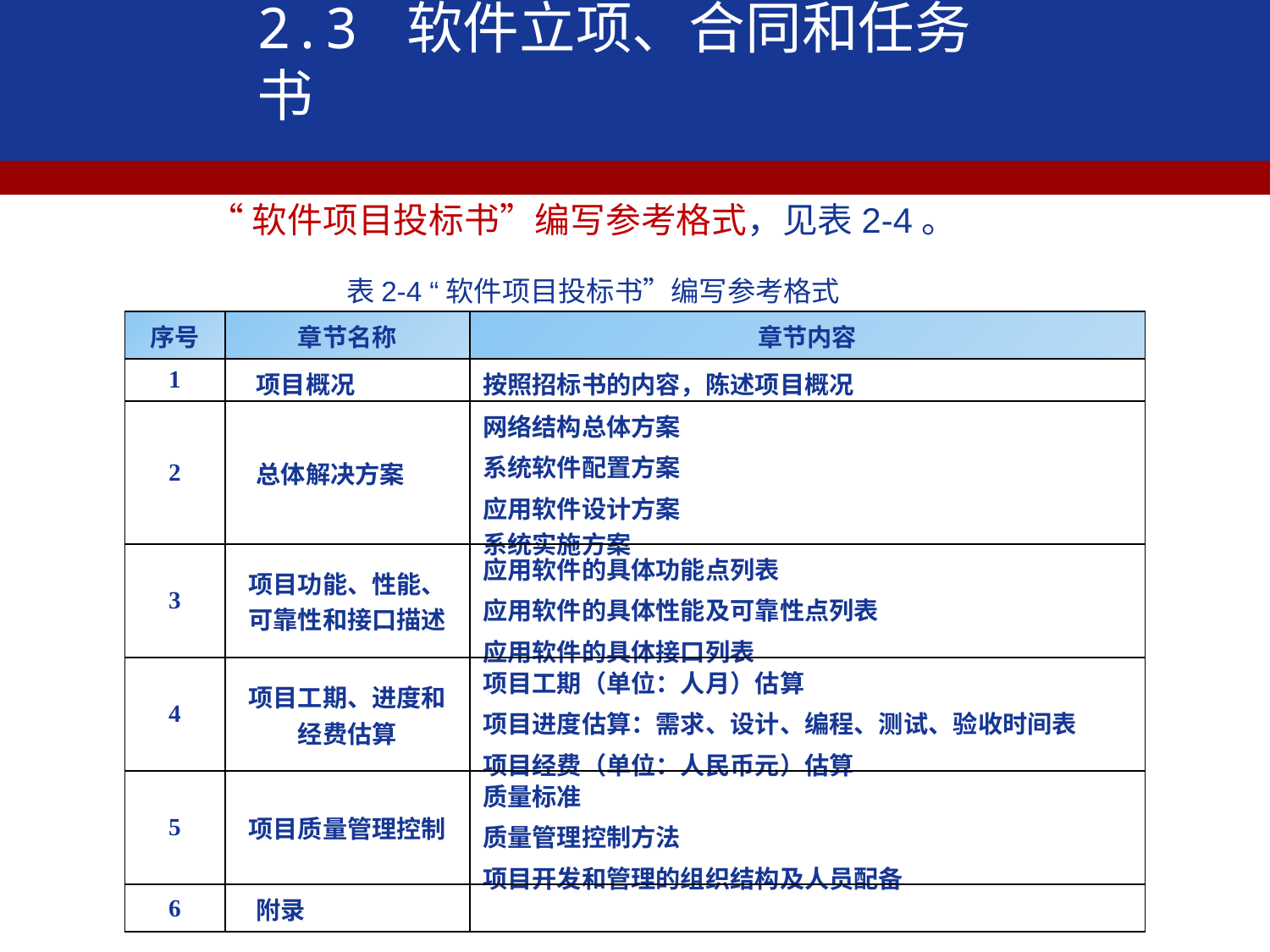

2.3 软件立项、合同和任务书
 “软件项目投标书”编写参考格式，见表2-4。

表2-4 “软件项目投标书”编写参考格式

| 序号 | 章节名称 | 章节内容 |
| --- | --- | --- |
| 1 | 项目概况 | 按照招标书的内容，陈述项目概况 |
| 2 | 总体解决方案 | 网络结构总体方案 系统软件配置方案 应用软件设计方案 系统实施方案 |
| 3 | 项目功能、性能、可靠性和接口描述 | 应用软件的具体功能点列表 应用软件的具体性能及可靠性点列表 应用软件的具体接口列表 |
| 4 | 项目工期、进度和经费估算 | 项目工期（单位：人月）估算 项目进度估算：需求、设计、编程、测试、验收时间表 项目经费（单位：人民币元）估算 |
| 5 | 项目质量管理控制 | 质量标准 质量管理控制方法 项目开发和管理的组织结构及人员配备 |
| 6 | 附录 |  |